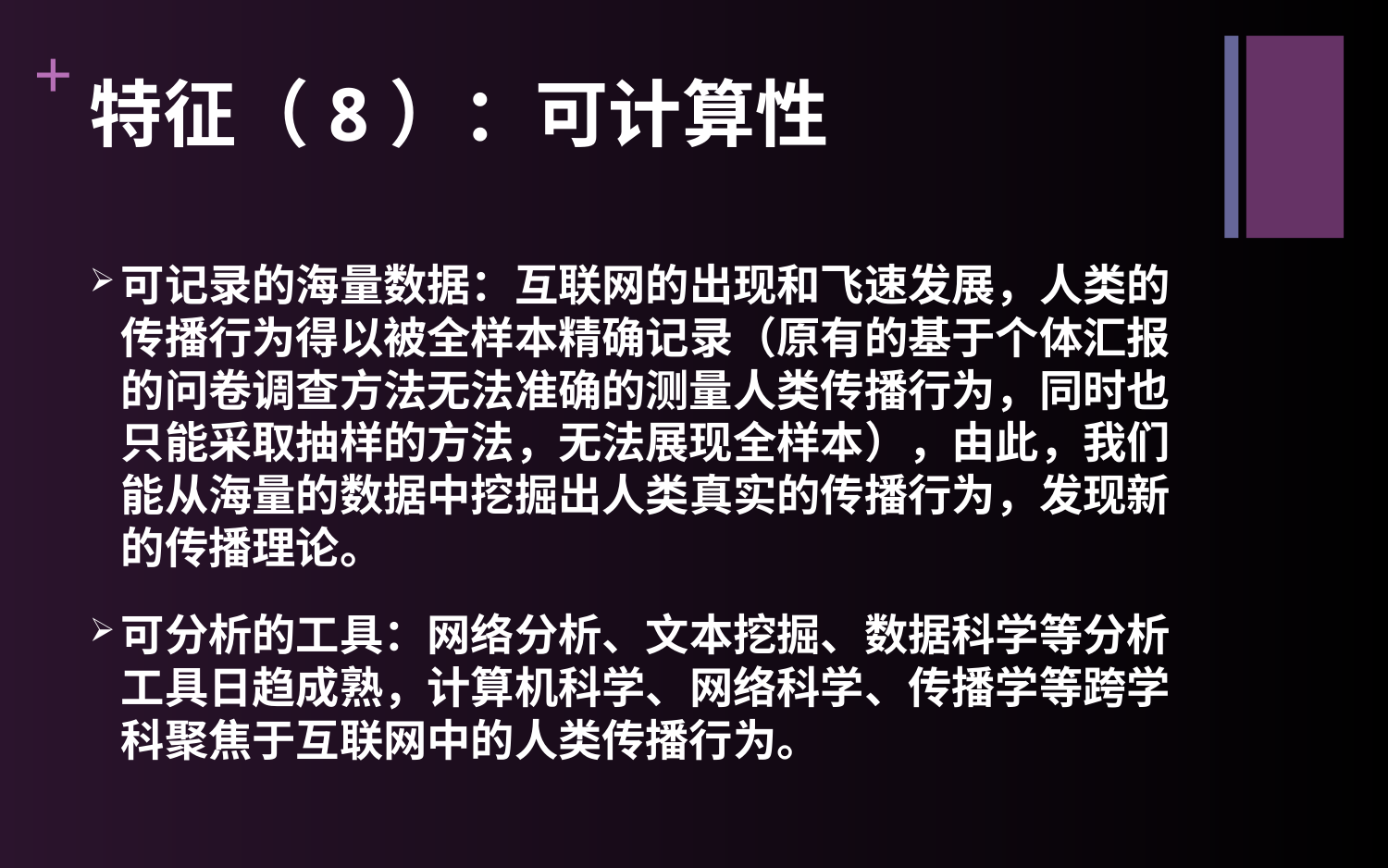

# 特征（8）：可计算性
可记录的海量数据：互联网的出现和飞速发展，人类的传播行为得以被全样本精确记录（原有的基于个体汇报的问卷调查方法无法准确的测量人类传播行为，同时也只能采取抽样的方法，无法展现全样本），由此，我们能从海量的数据中挖掘出人类真实的传播行为，发现新的传播理论。
可分析的工具：网络分析、文本挖掘、数据科学等分析工具日趋成熟，计算机科学、网络科学、传播学等跨学科聚焦于互联网中的人类传播行为。